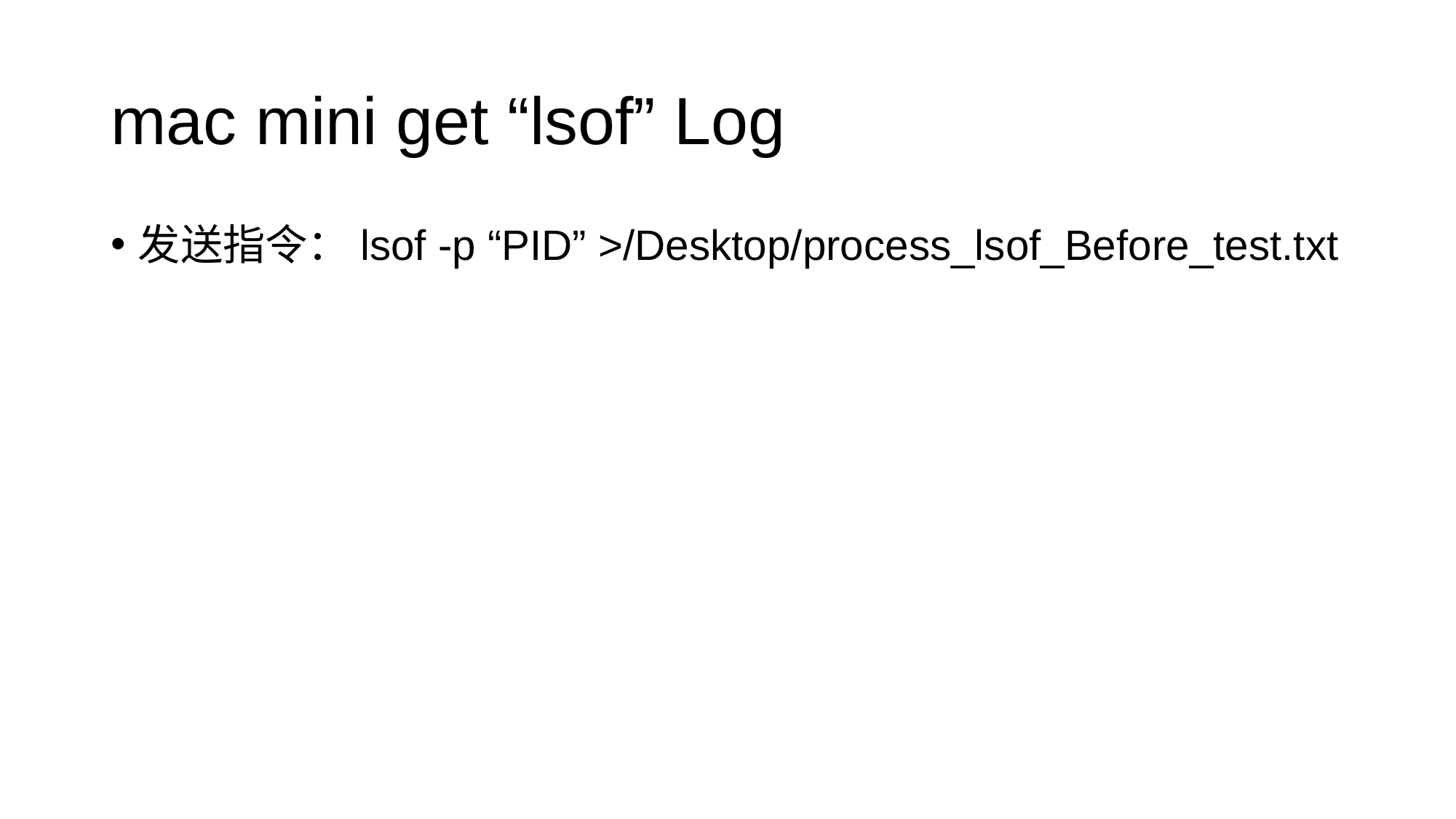

# mac mini get “lsof” Log
发送指令：lsof -p “PID” >/Desktop/process_lsof_Before_test.txt